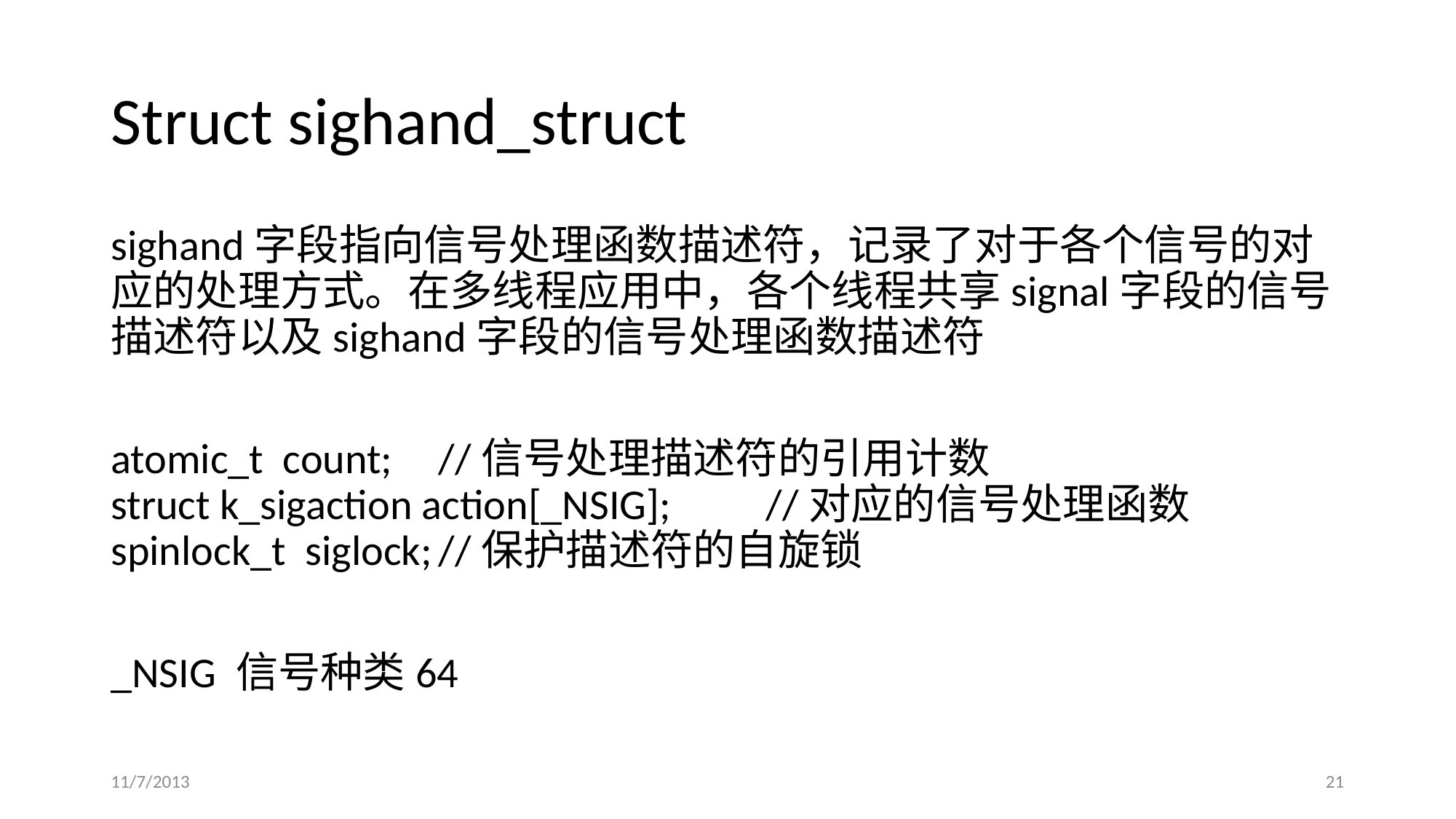

# Struct sighand_struct
sighand字段指向信号处理函数描述符，记录了对于各个信号的对应的处理方式。在多线程应用中，各个线程共享signal字段的信号描述符以及sighand字段的信号处理函数描述符

atomic_t  count;	//信号处理描述符的引用计数
struct k_sigaction action[_NSIG];	//对应的信号处理函数
spinlock_t  siglock;	//保护描述符的自旋锁

_NSIG 信号种类64
11/7/2013
21